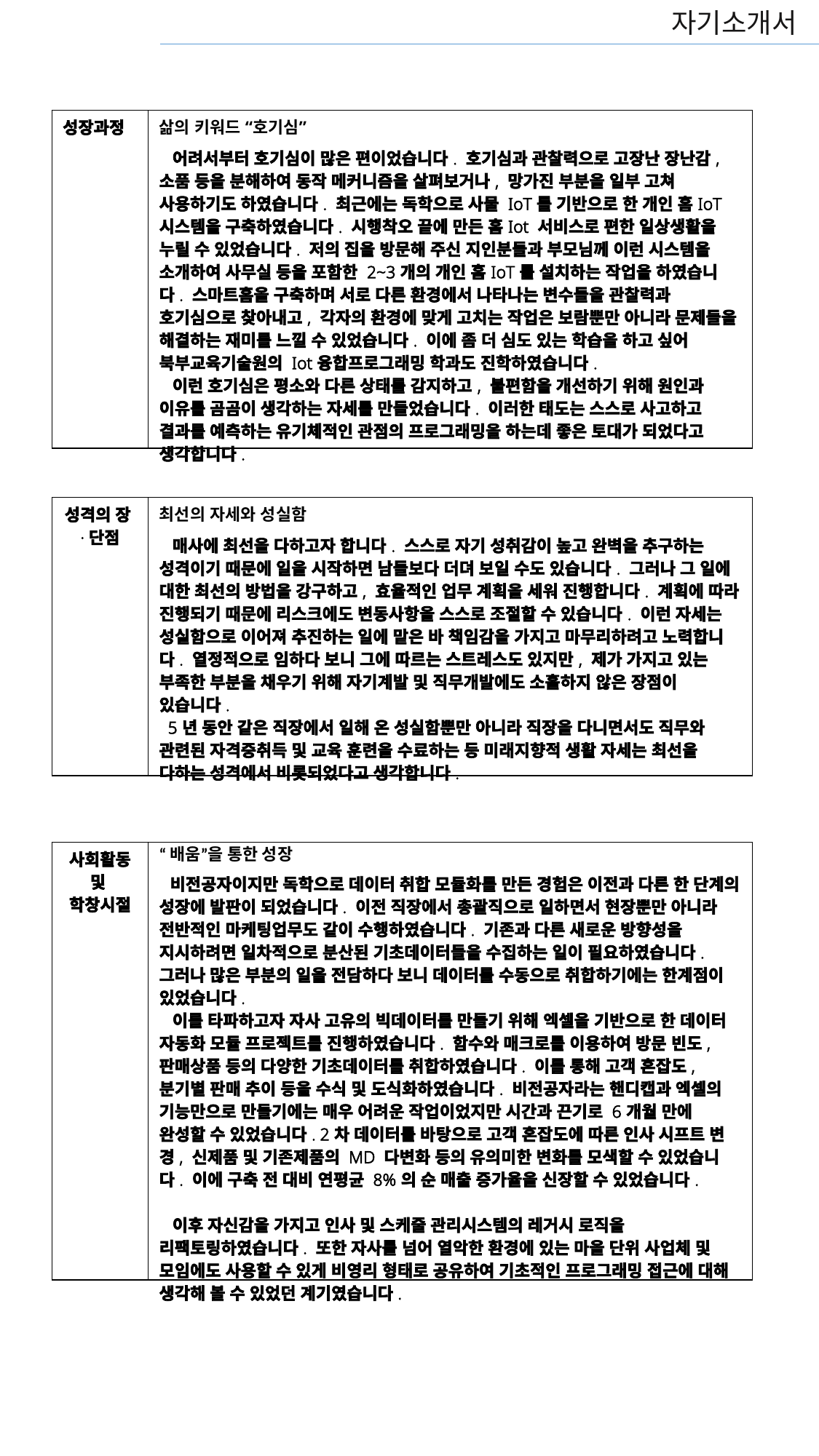

자기소개서
| 성장과정 | 삶의 키워드 “호기심” 어려서부터 호기심이 많은 편이었습니다. 호기심과 관찰력으로 고장난 장난감, 소품 등을 분해하여 동작 메커니즘을 살펴보거나, 망가진 부분을 일부 고쳐 사용하기도 하였습니다. 최근에는 독학으로 사물 IoT를 기반으로 한 개인 홈IoT 시스템을 구축하였습니다. 시행착오 끝에 만든 홈Iot 서비스로 편한 일상생활을 누릴 수 있었습니다. 저의 집을 방문해 주신 지인분들과 부모님께 이런 시스템을 소개하여 사무실 등을 포함한 2~3개의 개인 홈IoT를 설치하는 작업을 하였습니다. 스마트홈을 구축하며 서로 다른 환경에서 나타나는 변수들을 관찰력과 호기심으로 찾아내고, 각자의 환경에 맞게 고치는 작업은 보람뿐만 아니라 문제들을 해결하는 재미를 느낄 수 있었습니다. 이에 좀 더 심도 있는 학습을 하고 싶어 북부교육기술원의 Iot융합프로그래밍 학과도 진학하였습니다. 이런 호기심은 평소와 다른 상태를 감지하고, 불편함을 개선하기 위해 원인과 이유를 곰곰이 생각하는 자세를 만들었습니다. 이러한 태도는 스스로 사고하고 결과를 예측하는 유기체적인 관점의 프로그래밍을 하는데 좋은 토대가 되었다고 생각합니다. |
| --- | --- |
| 성격의 장·단점 | 최선의 자세와 성실함 매사에 최선을 다하고자 합니다. 스스로 자기 성취감이 높고 완벽을 추구하는 성격이기 때문에 일을 시작하면 남들보다 더뎌 보일 수도 있습니다. 그러나 그 일에 대한 최선의 방법을 강구하고, 효율적인 업무 계획을 세워 진행합니다. 계획에 따라 진행되기 때문에 리스크에도 변동사항을 스스로 조절할 수 있습니다. 이런 자세는 성실함으로 이어져 추진하는 일에 맡은 바 책임감을 가지고 마무리하려고 노력합니다. 열정적으로 임하다 보니 그에 따르는 스트레스도 있지만, 제가 가지고 있는 부족한 부분을 채우기 위해 자기계발 및 직무개발에도 소홀하지 않은 장점이 있습니다. 5년 동안 같은 직장에서 일해 온 성실함뿐만 아니라 직장을 다니면서도 직무와 관련된 자격증취득 및 교육 훈련을 수료하는 등 미래지향적 생활 자세는 최선을 다하는 성격에서 비롯되었다고 생각합니다. |
| --- | --- |
| 사회활동 및 학창시절 | “배움”을 통한 성장 비전공자이지만 독학으로 데이터 취합 모듈화를 만든 경험은 이전과 다른 한 단계의 성장에 발판이 되었습니다. 이전 직장에서 총괄직으로 일하면서 현장뿐만 아니라 전반적인 마케팅업무도 같이 수행하였습니다. 기존과 다른 새로운 방향성을 지시하려면 일차적으로 분산된 기초데이터들을 수집하는 일이 필요하였습니다. 그러나 많은 부분의 일을 전담하다 보니 데이터를 수동으로 취합하기에는 한계점이 있었습니다. 이를 타파하고자 자사 고유의 빅데이터를 만들기 위해 엑셀을 기반으로 한 데이터 자동화 모듈 프로젝트를 진행하였습니다. 함수와 매크로를 이용하여 방문 빈도, 판매상품 등의 다양한 기초데이터를 취합하였습니다. 이를 통해 고객 혼잡도, 분기별 판매 추이 등을 수식 및 도식화하였습니다. 비전공자라는 핸디캡과 엑셀의 기능만으로 만들기에는 매우 어려운 작업이었지만 시간과 끈기로 6개월 만에 완성할 수 있었습니다. 2차 데이터를 바탕으로 고객 혼잡도에 따른 인사 시프트 변경, 신제품 및 기존제품의 MD 다변화 등의 유의미한 변화를 모색할 수 있었습니다. 이에 구축 전 대비 연평균 8%의 순 매출 증가율을 신장할 수 있었습니다. 이후 자신감을 가지고 인사 및 스케줄 관리시스템의 레거시 로직을 리팩토링하였습니다. 또한 자사를 넘어 열악한 환경에 있는 마을 단위 사업체 및 모임에도 사용할 수 있게 비영리 형태로 공유하여 기초적인 프로그래밍 접근에 대해 생각해 볼 수 있었던 계기였습니다. |
| --- | --- |